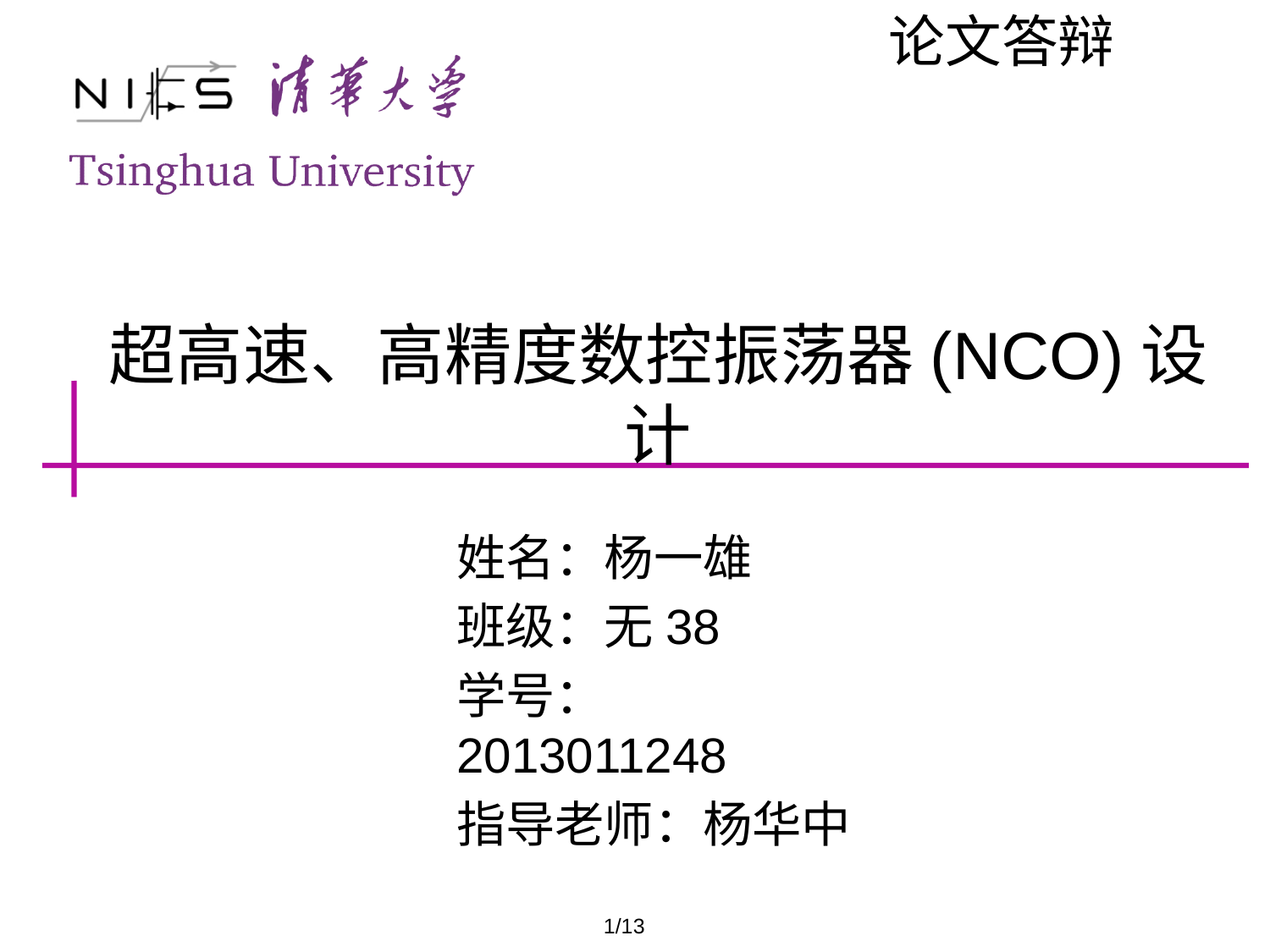

论文答辩
# 超高速、高精度数控振荡器(NCO)设计
姓名：杨一雄
班级：无38
学号：2013011248
指导老师：杨华中
1/13